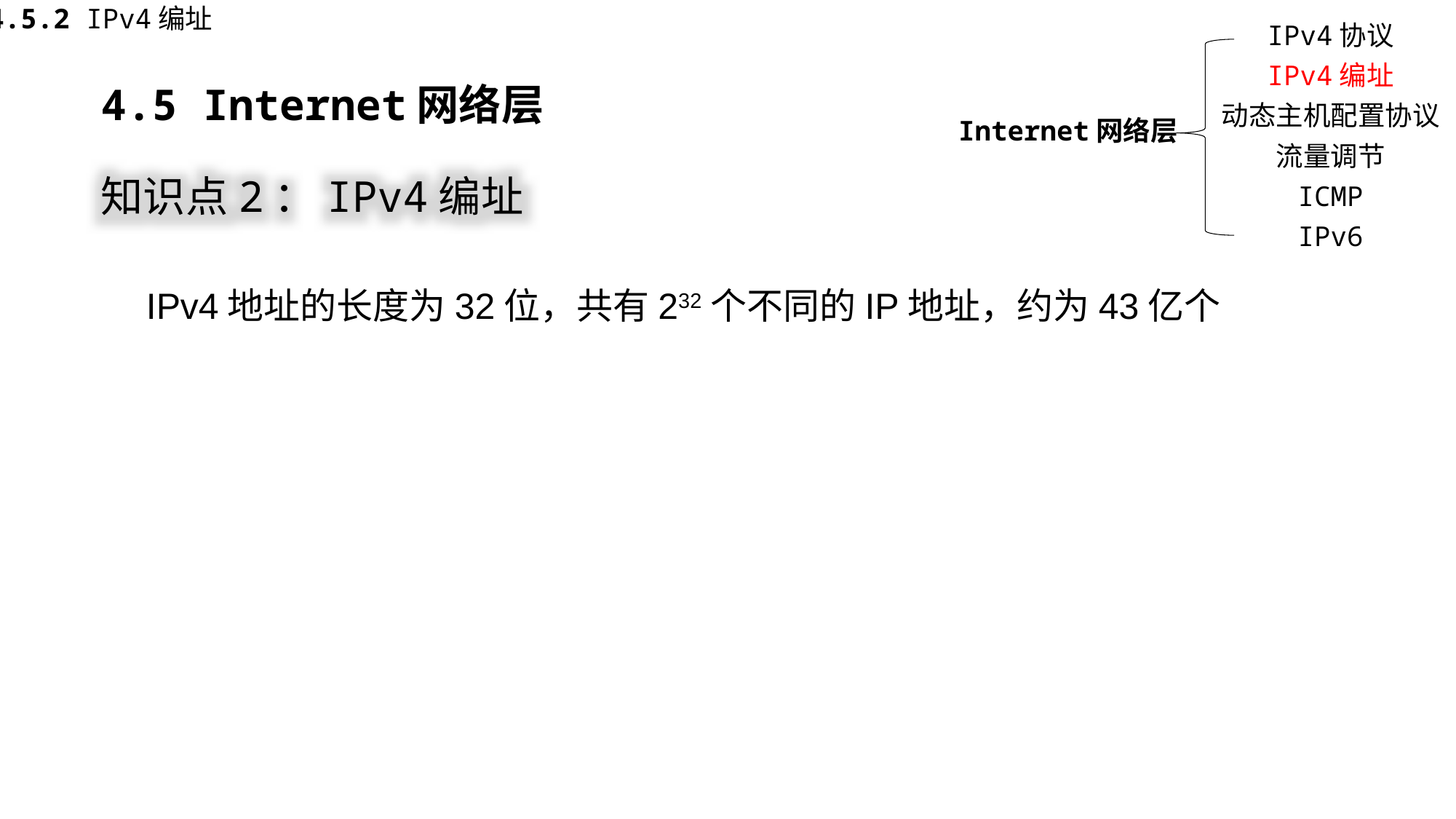

4.5.2 IPv4编址

IPv4协议

IPv4编址
动态主机配置协议
Internet网络层
流量调节
ICMP
IPv6
4.5 Internet网络层
知识点2：IPv4编址
IPv4地址的长度为32位，共有232个不同的IP地址，约为43亿个